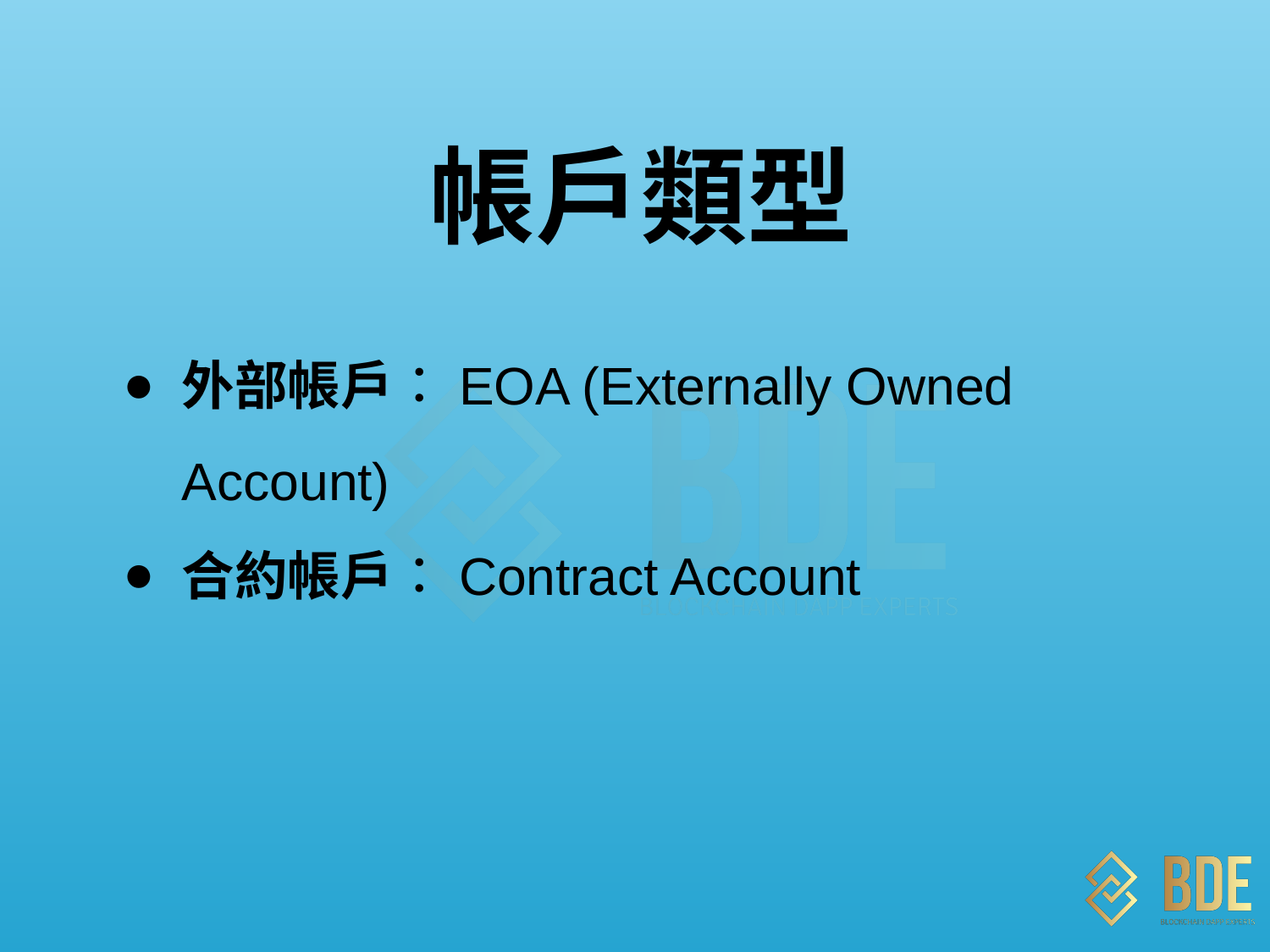

帳戶類型

外部帳戶：EOA (Externally Owned Account)
合約帳戶：Contract Account